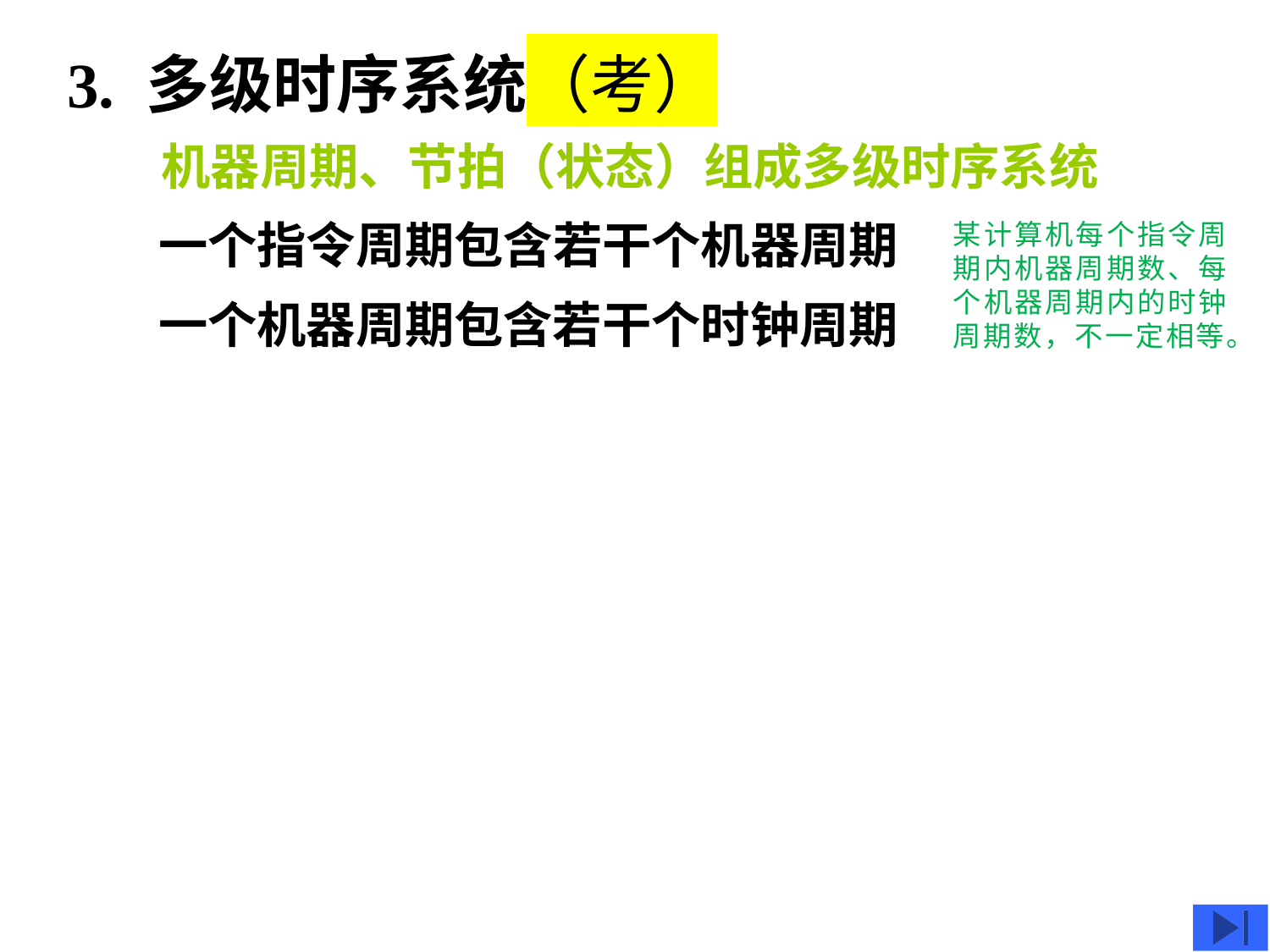

3. 多级时序系统（考）
机器周期、节拍（状态）组成多级时序系统
一个指令周期包含若干个机器周期
某计算机每个指令周期内机器周期数、每个机器周期内的时钟周期数，不一定相等。
一个机器周期包含若干个时钟周期